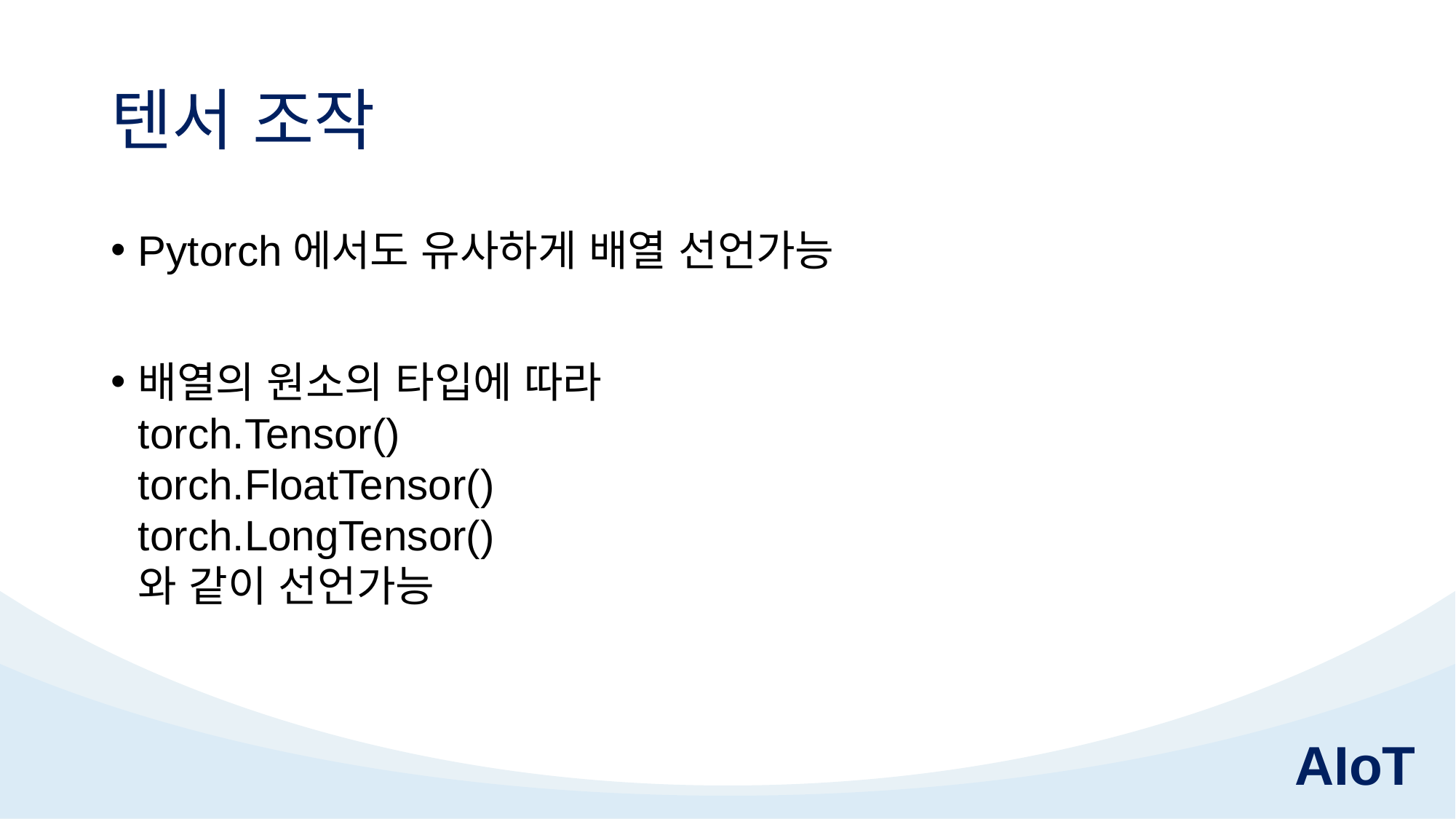

# 텐서 조작
Pytorch에서도 유사하게 배열 선언가능

배열의 원소의 타입에 따라
torch.Tensor()
torch.FloatTensor()
torch.LongTensor()
와 같이 선언가능